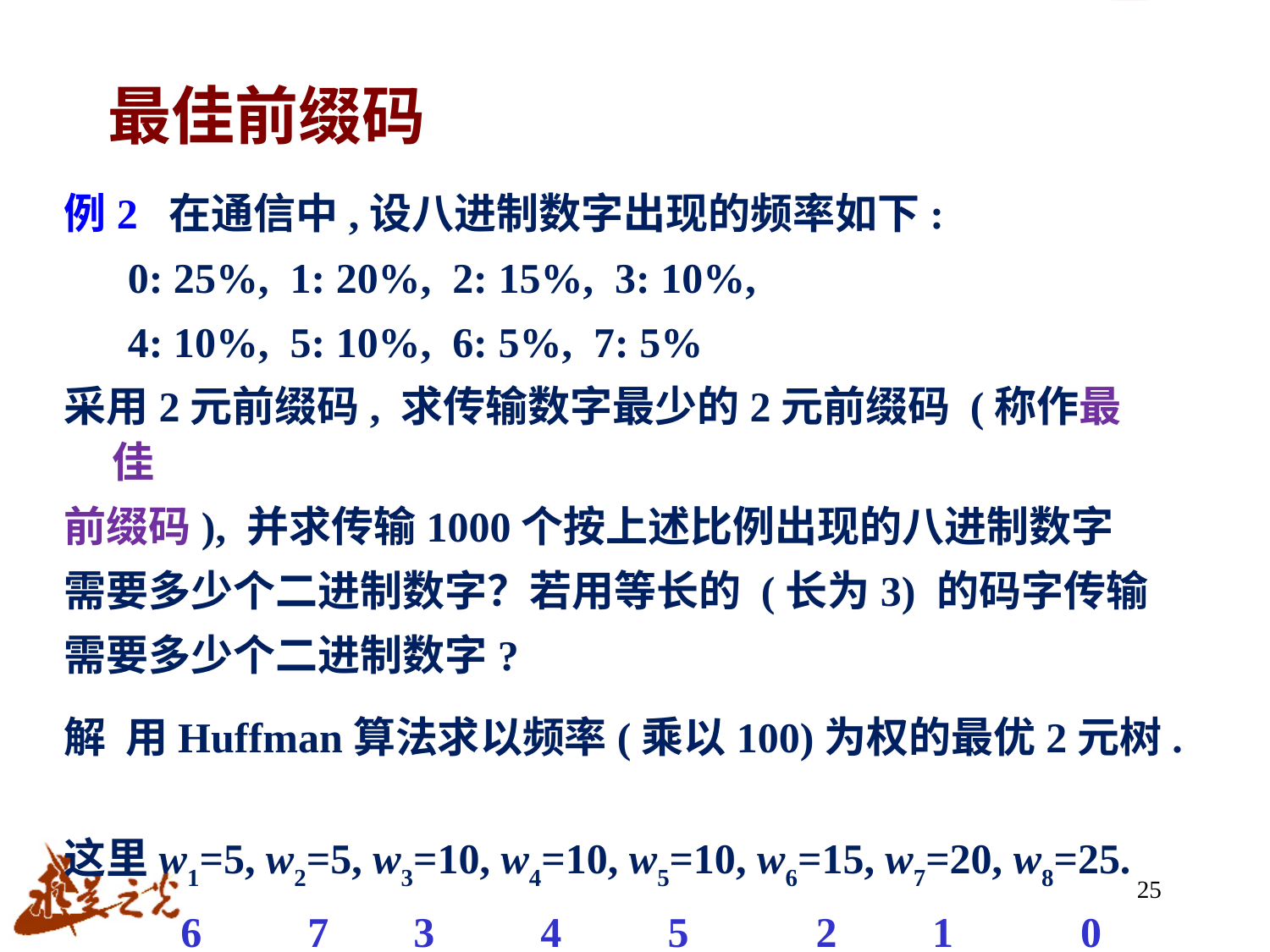

# 最佳前缀码
例2  在通信中,设八进制数字出现的频率如下:
      0: 25%,  1: 20%,  2: 15%,  3: 10%,
      4: 10%,  5: 10%,  6: 5%,  7: 5%
采用2元前缀码, 求传输数字最少的2元前缀码 (称作最佳
前缀码), 并求传输1000个按上述比例出现的八进制数字
需要多少个二进制数字？若用等长的 (长为3) 的码字传输
需要多少个二进制数字?
解  用Huffman算法求以频率(乘以100)为权的最优2元树.
这里w1=5, w2=5, w3=10, w4=10, w5=10, w6=15, w7=20, w8=25.
           6          7        3          4          5            2         1            0
25